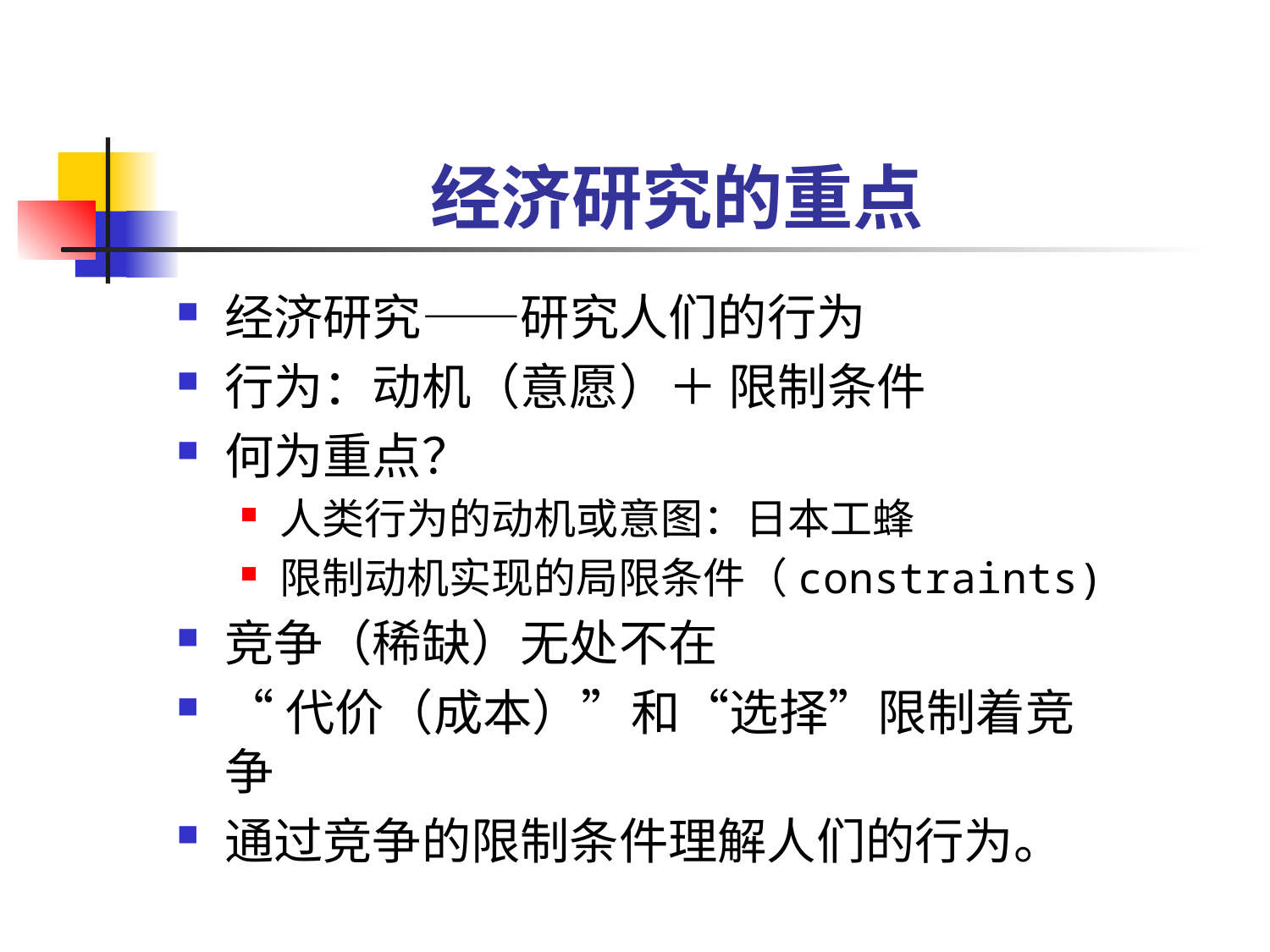

# 经济研究的重点
经济研究——研究人们的行为
行为：动机（意愿）＋ 限制条件
何为重点？
人类行为的动机或意图：日本工蜂
限制动机实现的局限条件（constraints)
竞争（稀缺）无处不在
“代价（成本）”和“选择”限制着竞争
通过竞争的限制条件理解人们的行为。